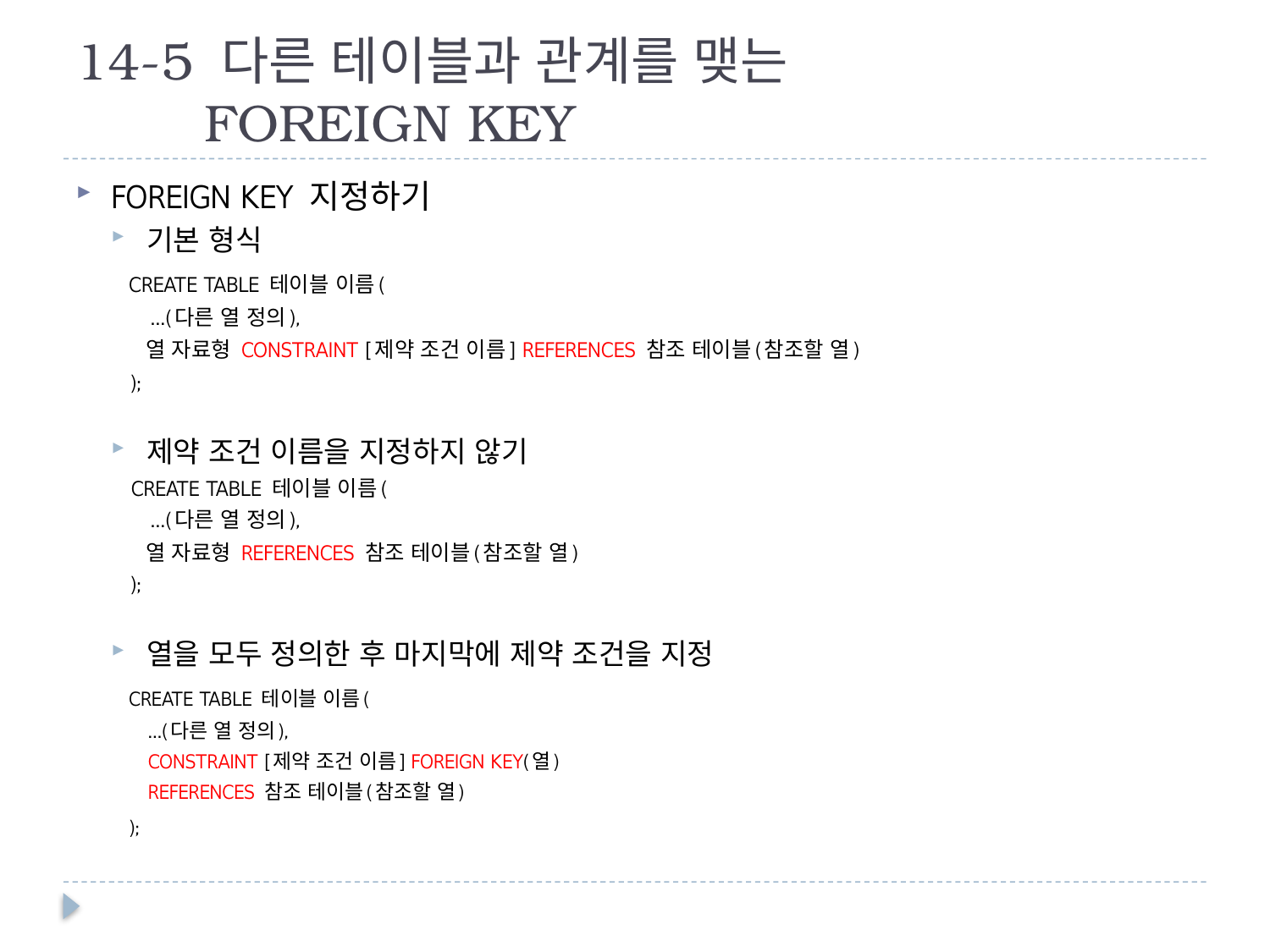

# 14-5 다른 테이블과 관계를 맺는 FOREIGN KEY
FOREIGN KEY 지정하기
기본 형식
  CREATE TABLE 테이블 이름(
      …(다른 열 정의),
     열 자료형 CONSTRAINT [제약 조건 이름] REFERENCES 참조 테이블(참조할 열)
   );

제약 조건 이름을 지정하지 않기
   CREATE TABLE 테이블 이름(
      …(다른 열 정의),
     열 자료형 REFERENCES 참조 테이블(참조할 열)
   );

열을 모두 정의한 후 마지막에 제약 조건을 지정
  CREATE TABLE 테이블 이름(
      …(다른 열 정의),
      CONSTRAINT [제약 조건 이름] FOREIGN KEY(열)
      REFERENCES 참조 테이블(참조할 열)
   );